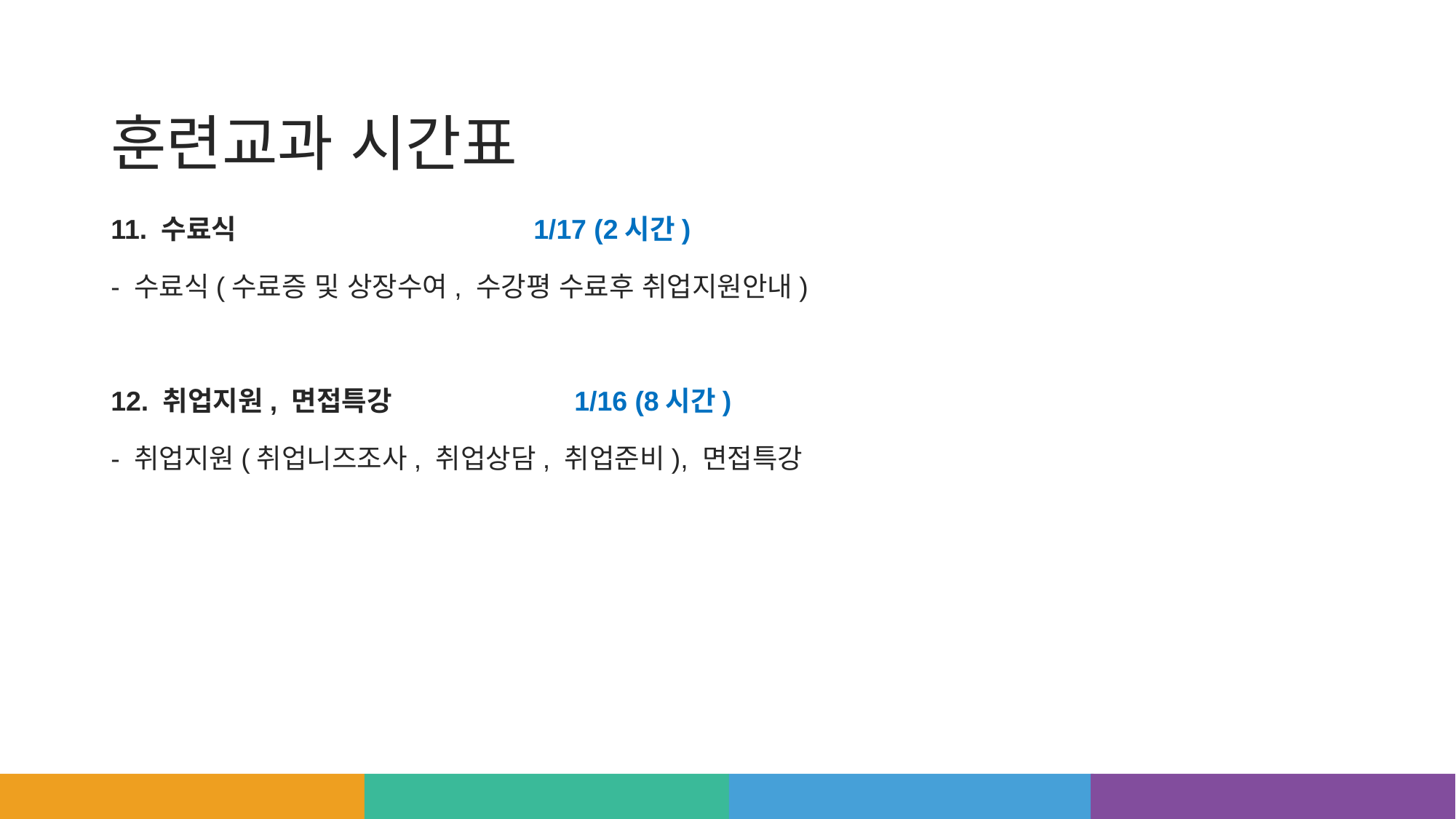

# 훈련교과 시간표
11. 수료식                                      1/17 (2시간)
- 수료식(수료증 및 상장수여, 수강평 수료후 취업지원안내)

12. 취업지원, 면접특강                       1/16 (8시간)
- 취업지원(취업니즈조사, 취업상담, 취업준비), 면접특강